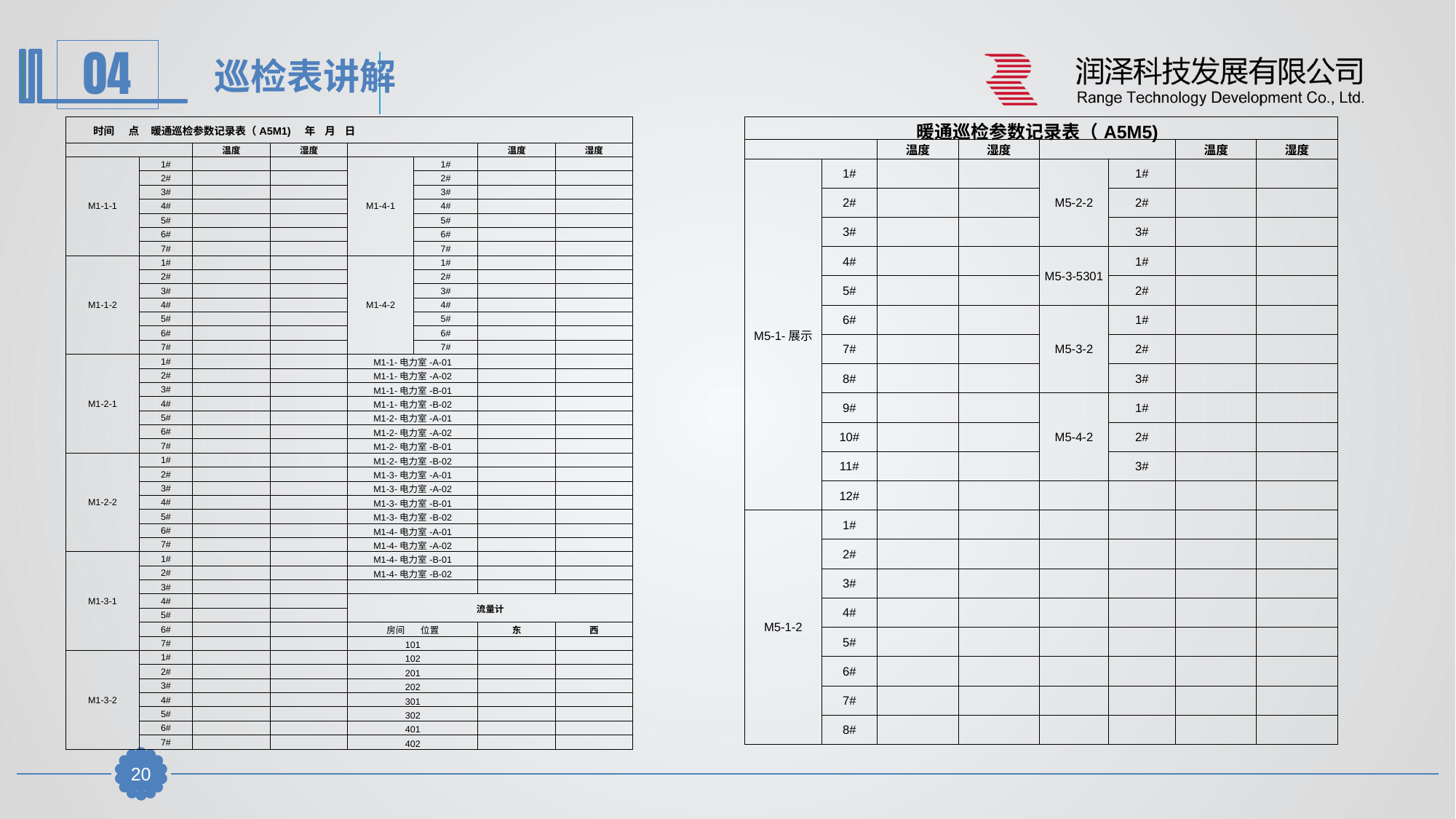

巡检表讲解
| 时间 点 暖通巡检参数记录表（A5M1) 年 月 日 |  |  |  |  |  |  |  |
| --- | --- | --- | --- | --- | --- | --- | --- |
|  |  | 温度 | 湿度 |  |  | 温度 | 湿度 |
| M1-1-1 | 1# |  |  | M1-4-1 | 1# |  |  |
|  | 2# |  |  |  | 2# |  |  |
|  | 3# |  |  |  | 3# |  |  |
|  | 4# |  |  |  | 4# |  |  |
|  | 5# |  |  |  | 5# |  |  |
|  | 6# |  |  |  | 6# |  |  |
|  | 7# |  |  |  | 7# |  |  |
| M1-1-2 | 1# |  |  | M1-4-2 | 1# |  |  |
|  | 2# |  |  |  | 2# |  |  |
|  | 3# |  |  |  | 3# |  |  |
|  | 4# |  |  |  | 4# |  |  |
|  | 5# |  |  |  | 5# |  |  |
|  | 6# |  |  |  | 6# |  |  |
|  | 7# |  |  |  | 7# |  |  |
| M1-2-1 | 1# |  |  | M1-1-电力室-A-01 |  |  |  |
|  | 2# |  |  | M1-1-电力室-A-02 |  |  |  |
|  | 3# |  |  | M1-1-电力室-B-01 |  |  |  |
|  | 4# |  |  | M1-1-电力室-B-02 |  |  |  |
|  | 5# |  |  | M1-2-电力室-A-01 |  |  |  |
|  | 6# |  |  | M1-2-电力室-A-02 |  |  |  |
|  | 7# |  |  | M1-2-电力室-B-01 |  |  |  |
| M1-2-2 | 1# |  |  | M1-2-电力室-B-02 |  |  |  |
|  | 2# |  |  | M1-3-电力室-A-01 |  |  |  |
|  | 3# |  |  | M1-3-电力室-A-02 |  |  |  |
|  | 4# |  |  | M1-3-电力室-B-01 |  |  |  |
|  | 5# |  |  | M1-3-电力室-B-02 |  |  |  |
|  | 6# |  |  | M1-4-电力室-A-01 |  |  |  |
|  | 7# |  |  | M1-4-电力室-A-02 |  |  |  |
| M1-3-1 | 1# |  |  | M1-4-电力室-B-01 |  |  |  |
|  | 2# |  |  | M1-4-电力室-B-02 |  |  |  |
|  | 3# |  |  |  |  |  |  |
|  | 4# |  |  | 流量计 |  |  |  |
|  | 5# |  |  |  |  |  |  |
|  | 6# |  |  | 房间 位置 |  | 东 | 西 |
|  | 7# |  |  | 101 |  |  |  |
| M1-3-2 | 1# |  |  | 102 |  |  |  |
|  | 2# |  |  | 201 |  |  |  |
|  | 3# |  |  | 202 |  |  |  |
|  | 4# |  |  | 301 |  |  |  |
|  | 5# |  |  | 302 |  |  |  |
|  | 6# |  |  | 401 |  |  |  |
|  | 7# |  |  | 402 |  |  |  |
| 暖通巡检参数记录表（A5M5) |  |  |  |  |  |  |  |
| --- | --- | --- | --- | --- | --- | --- | --- |
|  |  | 温度 | 湿度 |  |  | 温度 | 湿度 |
| M5-1-展示 | 1# |  |  | M5-2-2 | 1# |  |  |
|  | 2# |  |  |  | 2# |  |  |
|  | 3# |  |  |  | 3# |  |  |
|  | 4# |  |  | M5-3-5301 | 1# |  |  |
|  | 5# |  |  |  | 2# |  |  |
|  | 6# |  |  | M5-3-2 | 1# |  |  |
|  | 7# |  |  |  | 2# |  |  |
|  | 8# |  |  |  | 3# |  |  |
|  | 9# |  |  | M5-4-2 | 1# |  |  |
|  | 10# |  |  |  | 2# |  |  |
|  | 11# |  |  |  | 3# |  |  |
|  | 12# |  |  |  |  |  |  |
| M5-1-2 | 1# |  |  |  |  |  |  |
|  | 2# |  |  |  |  |  |  |
|  | 3# |  |  |  |  |  |  |
|  | 4# |  |  |  |  |  |  |
|  | 5# |  |  |  |  |  |  |
|  | 6# |  |  |  |  |  |  |
|  | 7# |  |  |  |  |  |  |
|  | 8# |  |  |  |  |  |  |
20